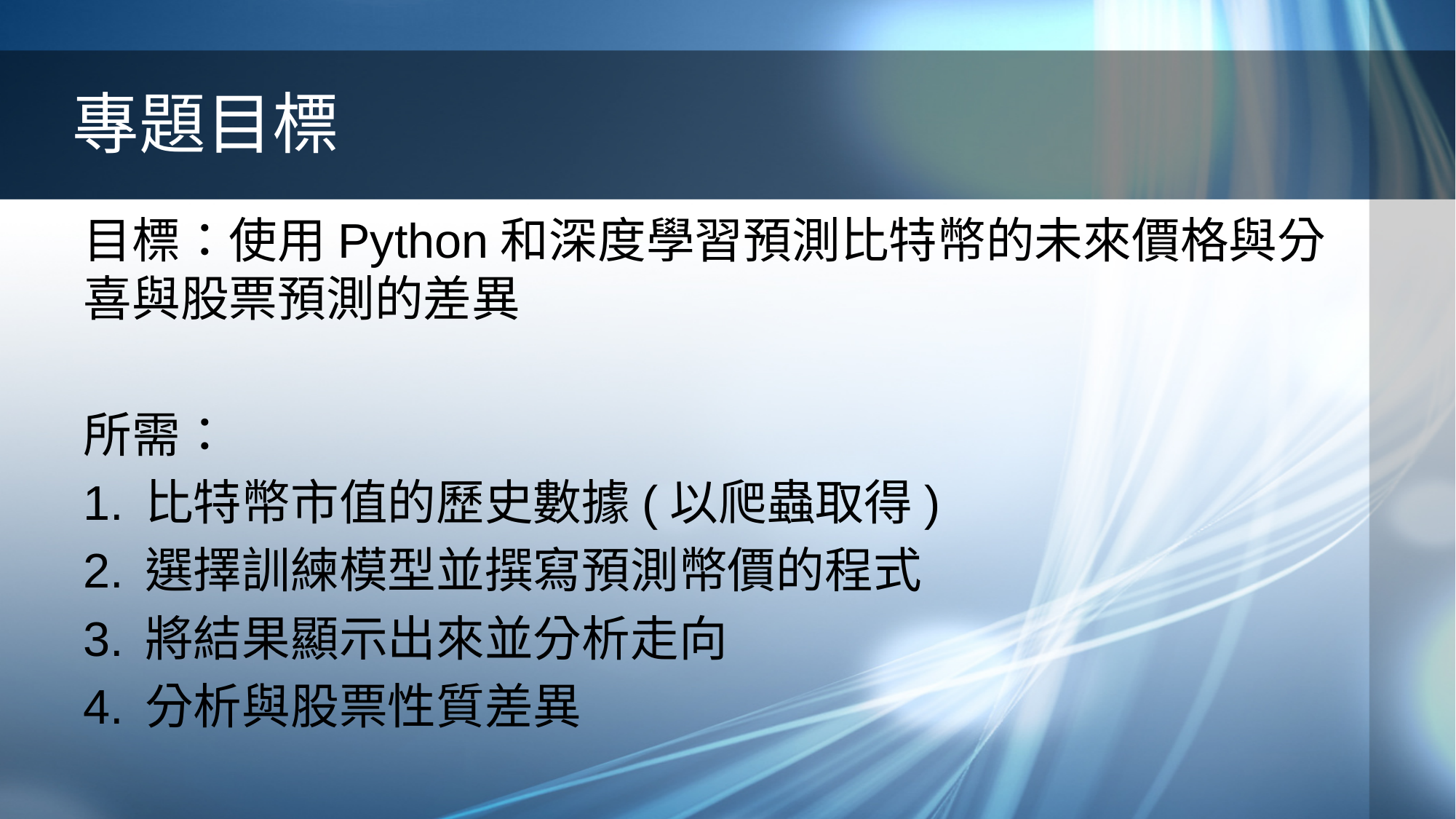

# 專題目標
目標：使用Python和深度學習預測比特幣的未來價格與分喜與股票預測的差異

所需：
比特幣市值的歷史數據(以爬蟲取得)
選擇訓練模型並撰寫預測幣價的程式
將結果顯示出來並分析走向
分析與股票性質差異